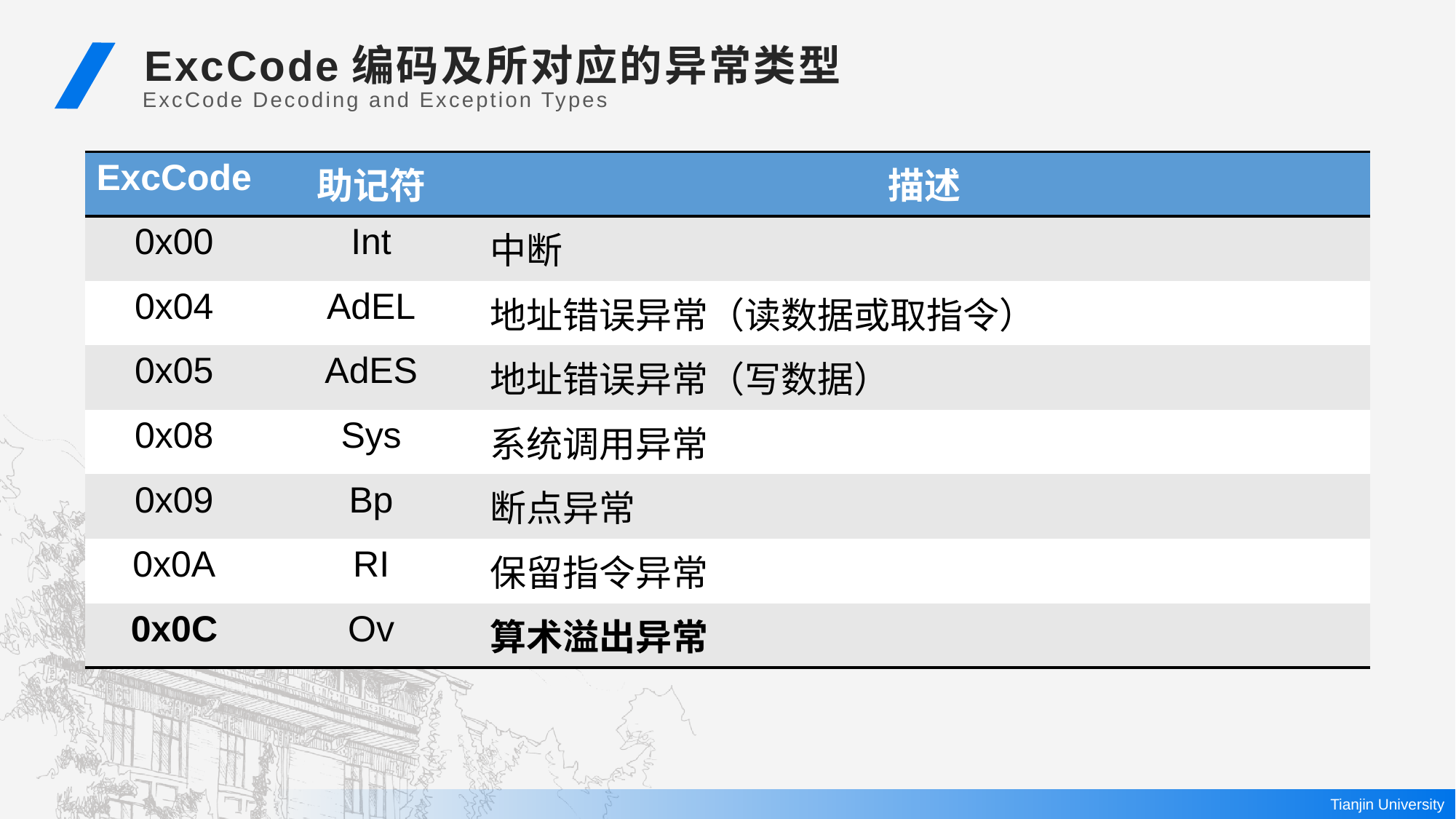

ExcCode编码及所对应的异常类型
ExcCode Decoding and Exception Types
| ExcCode | 助记符 | 描述 |
| --- | --- | --- |
| 0x00 | Int | 中断 |
| 0x04 | AdEL | 地址错误异常（读数据或取指令） |
| 0x05 | AdES | 地址错误异常（写数据） |
| 0x08 | Sys | 系统调用异常 |
| 0x09 | Bp | 断点异常 |
| 0x0A | RI | 保留指令异常 |
| 0x0C | Ov | 算术溢出异常 |